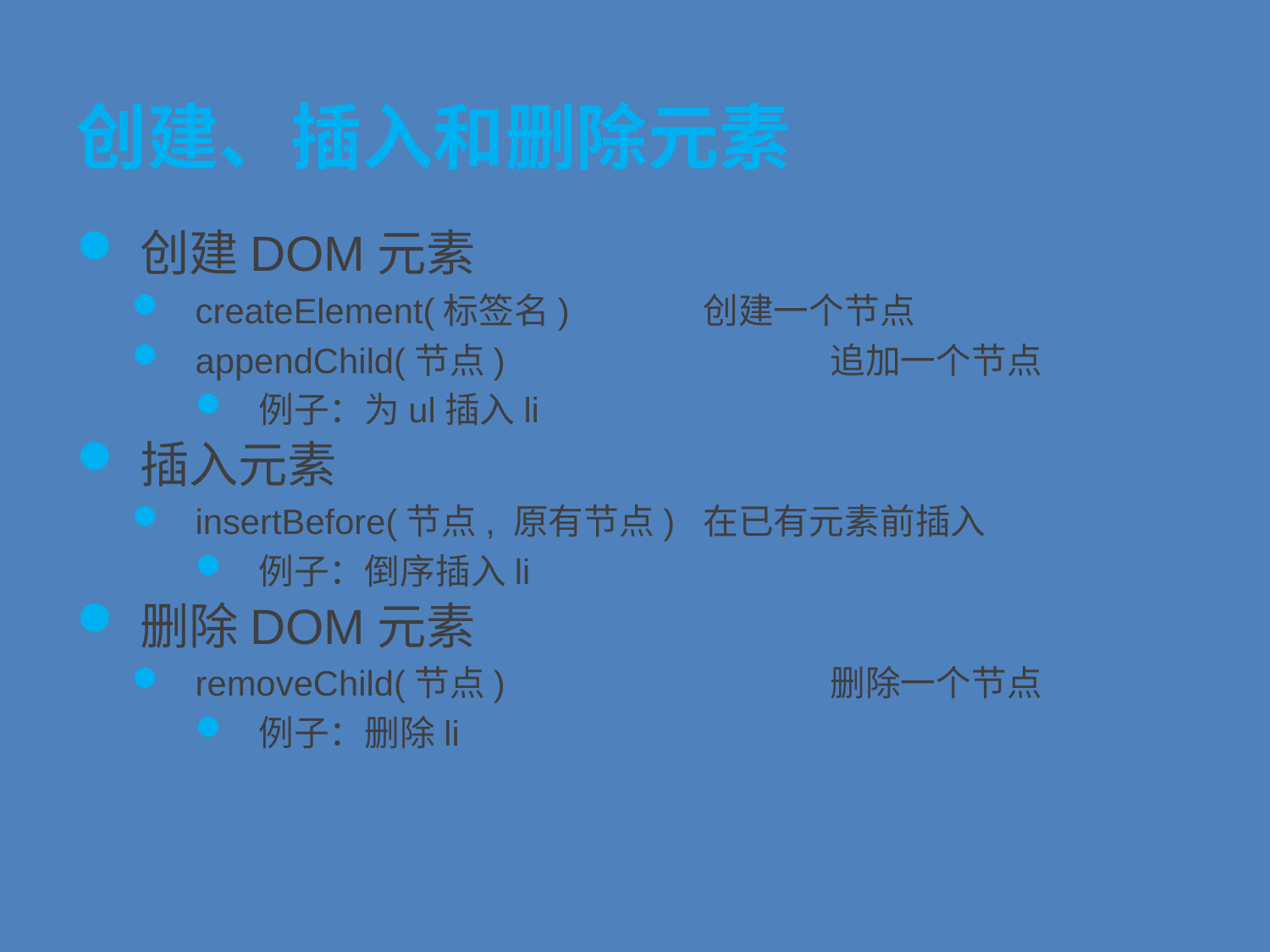

# 创建、插入和删除元素
创建DOM元素
createElement(标签名)		创建一个节点
appendChild(节点)			追加一个节点
例子：为ul插入li
插入元素
insertBefore(节点, 原有节点)	在已有元素前插入
例子：倒序插入li
删除DOM元素
removeChild(节点)			删除一个节点
例子：删除li